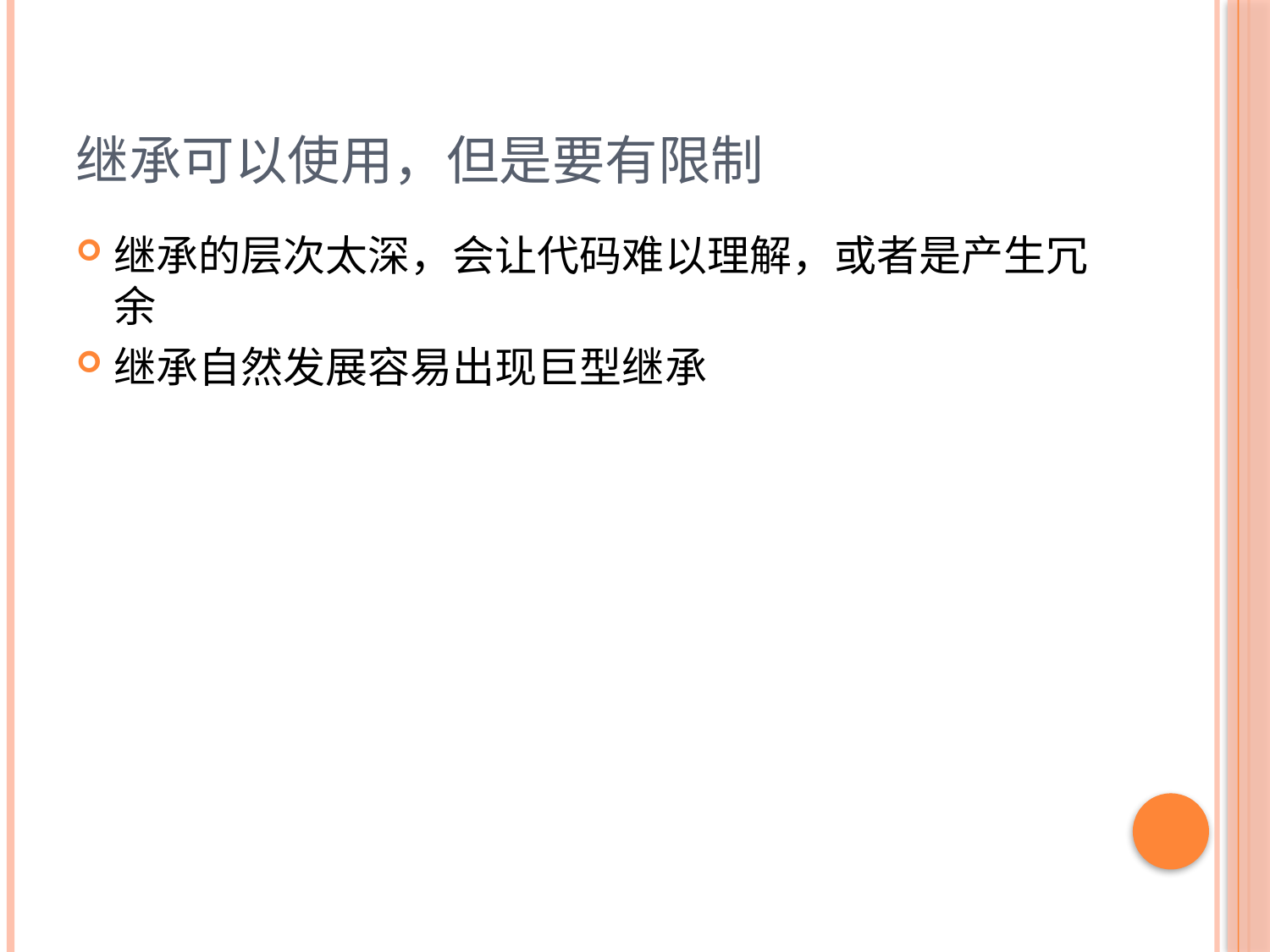

# 继承可以使用，但是要有限制
继承的层次太深，会让代码难以理解，或者是产生冗余
继承自然发展容易出现巨型继承